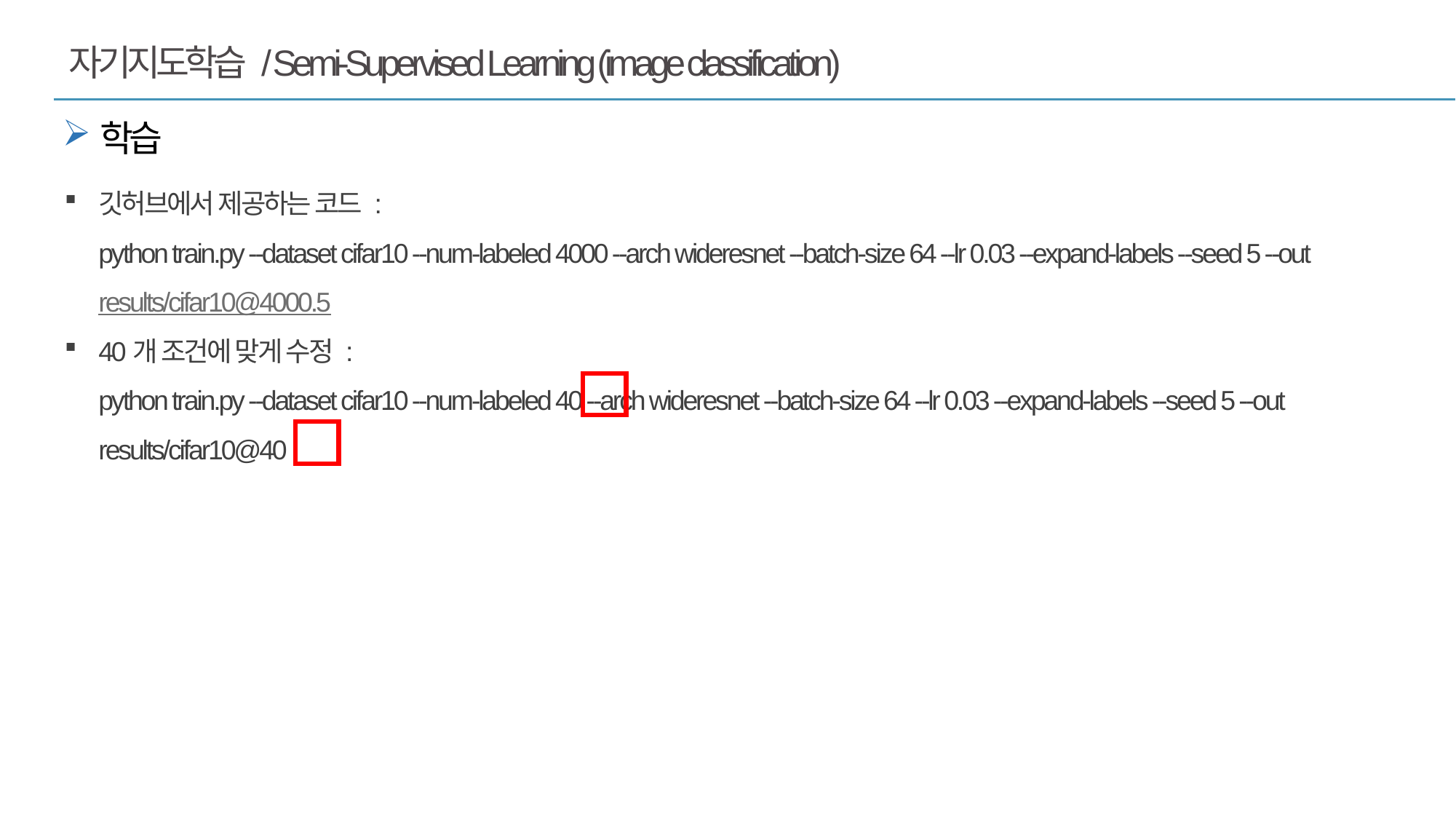

자기지도학습 / Semi-Supervised Learning (image classification)

학습
깃허브에서 제공하는 코드 :
python train.py --dataset cifar10 --num-labeled 4000 --arch wideresnet --batch-size 64 --lr 0.03 --expand-labels --seed 5 --out results/cifar10@4000.5
40개 조건에 맞게 수정 :
python train.py --dataset cifar10 --num-labeled 40 --arch wideresnet --batch-size 64 --lr 0.03 --expand-labels --seed 5 --out results/cifar10@40